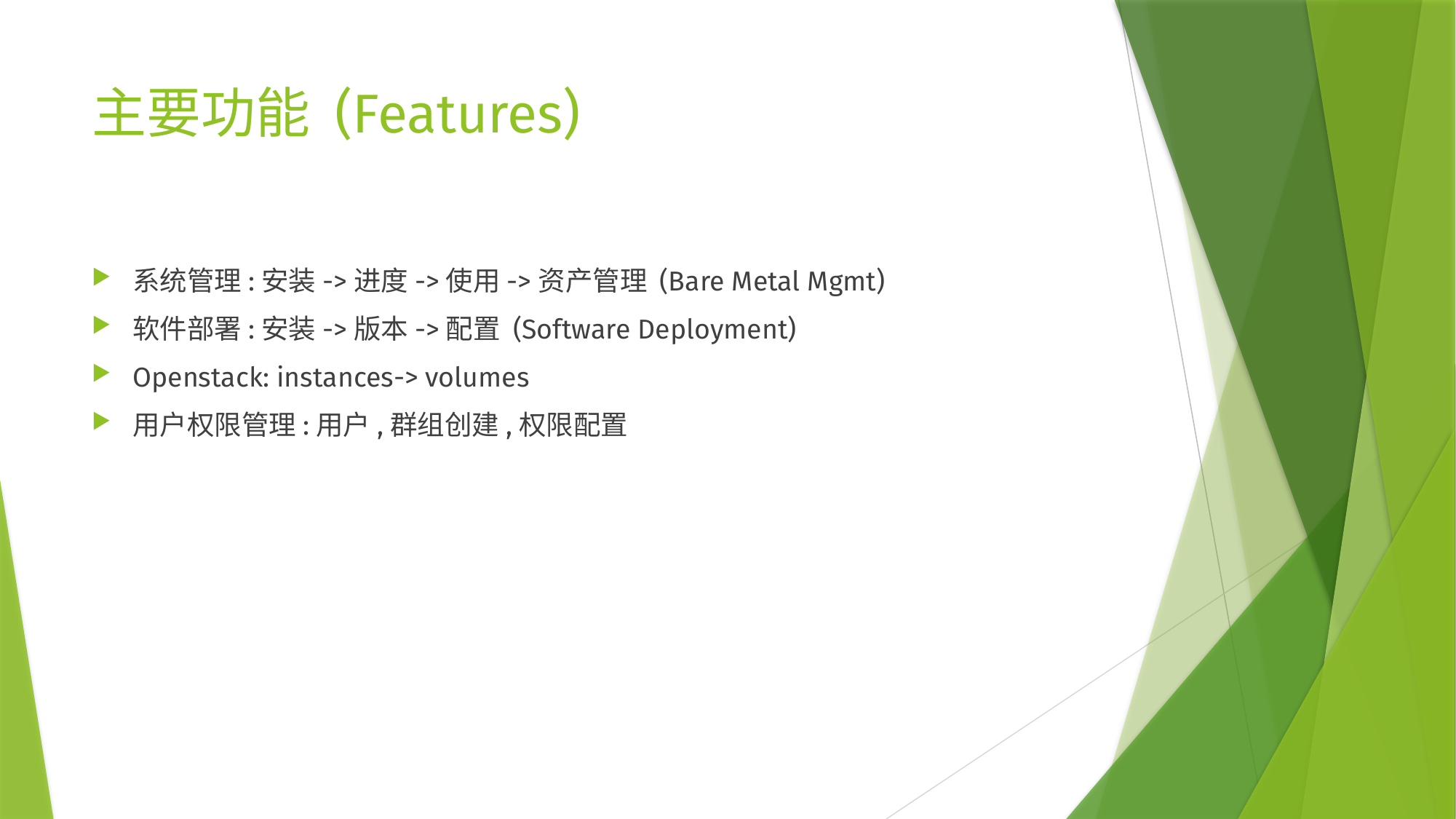

# 主要功能 (Features)
系统管理:安装->进度->使用->资产管理 (Bare Metal Mgmt)
软件部署:安装->版本->配置 (Software Deployment)
Openstack: instances-> volumes
用户权限管理:用户,群组创建,权限配置